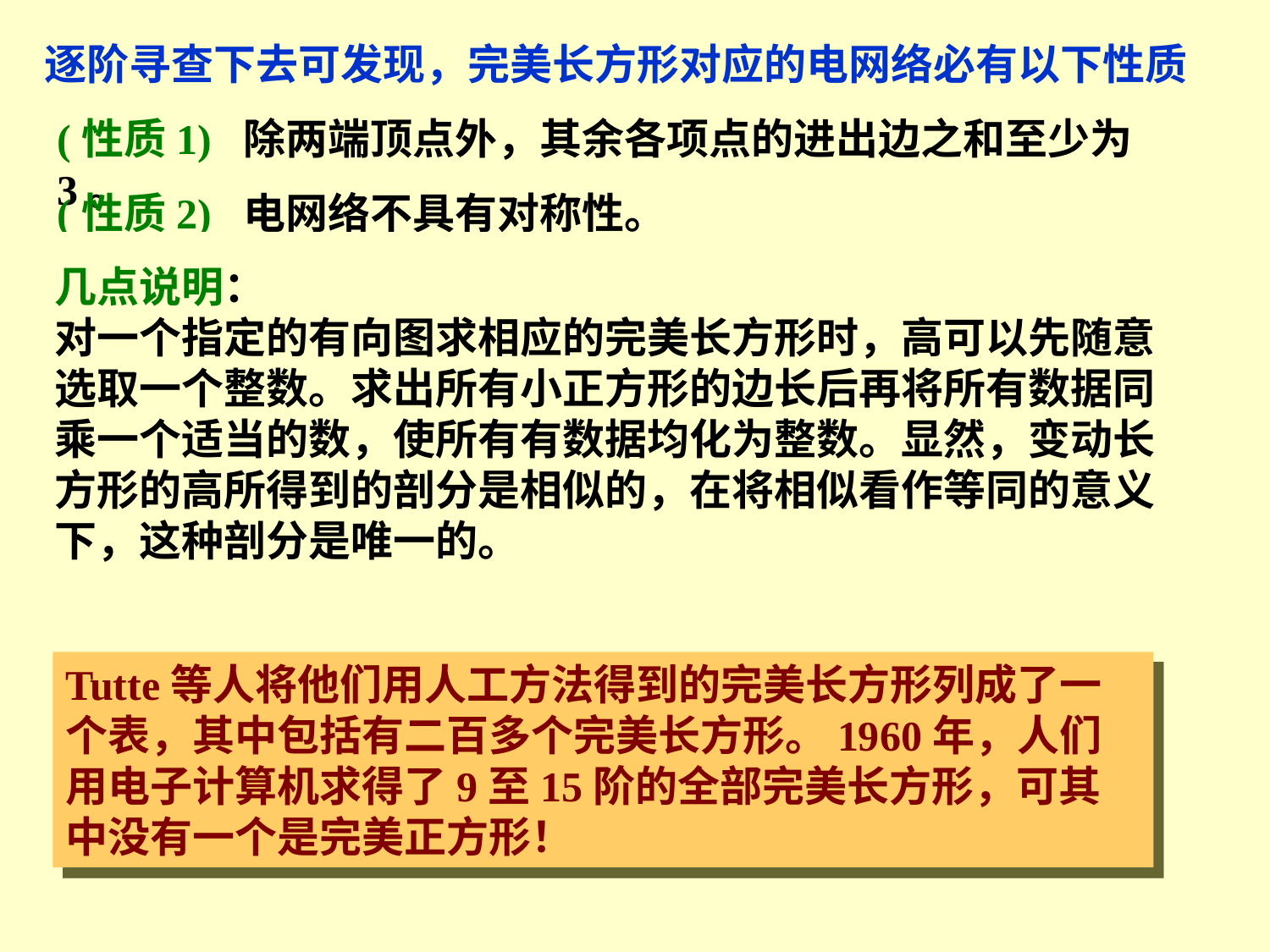

逐阶寻查下去可发现，完美长方形对应的电网络必有以下性质
(性质1)  除两端顶点外，其余各项点的进出边之和至少为3。
(性质2)  电网络不具有对称性。

几点说明：
对一个指定的有向图求相应的完美长方形时，高可以先随意选取一个整数。求出所有小正方形的边长后再将所有数据同乘一个适当的数，使所有有数据均化为整数。显然，变动长方形的高所得到的剖分是相似的，在将相似看作等同的意义下，这种剖分是唯一的。
根据这两条性质，可以发现完美长方形的最小阶数为9，进而可作出各种9阶、10阶、11阶…完美长方形。
当然，随着阶数增大，计算量将按指数增长，因为相应电网络的数目是按指数增长的。

Tutte等人将他们用人工方法得到的完美长方形列成了一个表，其中包括有二百多个完美长方形。1960年，人们用电子计算机求得了9至15阶的全部完美长方形，可其中没有一个是完美正方形！